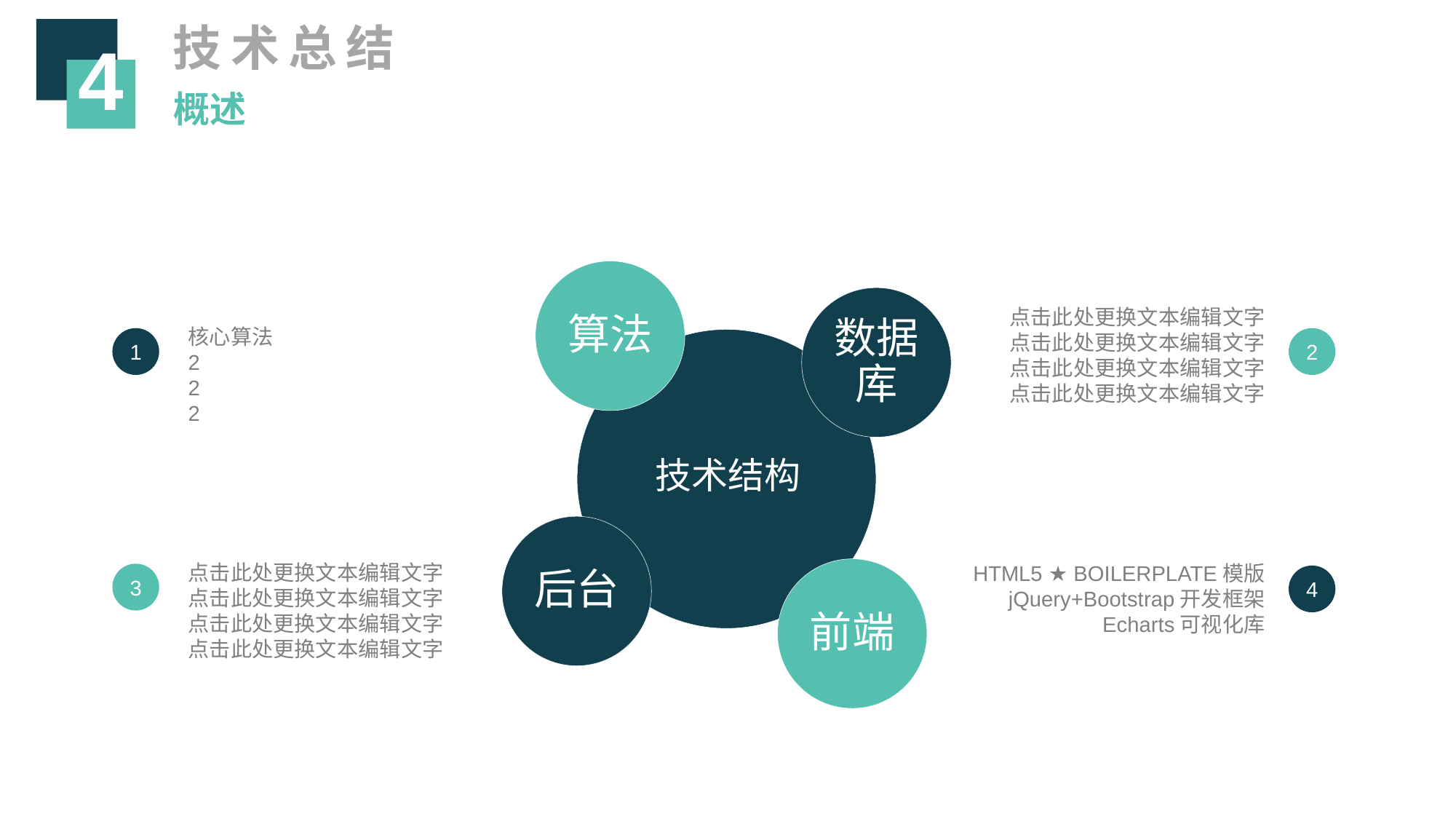

技术总结

4
概述
算法
数据库
点击此处更换文本编辑文字
点击此处更换文本编辑文字
点击此处更换文本编辑文字
点击此处更换文本编辑文字
核心算法
2
2
2
1
2

技术结构
后台
点击此处更换文本编辑文字
点击此处更换文本编辑文字
点击此处更换文本编辑文字
点击此处更换文本编辑文字
HTML5 ★ BOILERPLATE模版
jQuery+Bootstrap开发框架
Echarts可视化库
前端
3
4